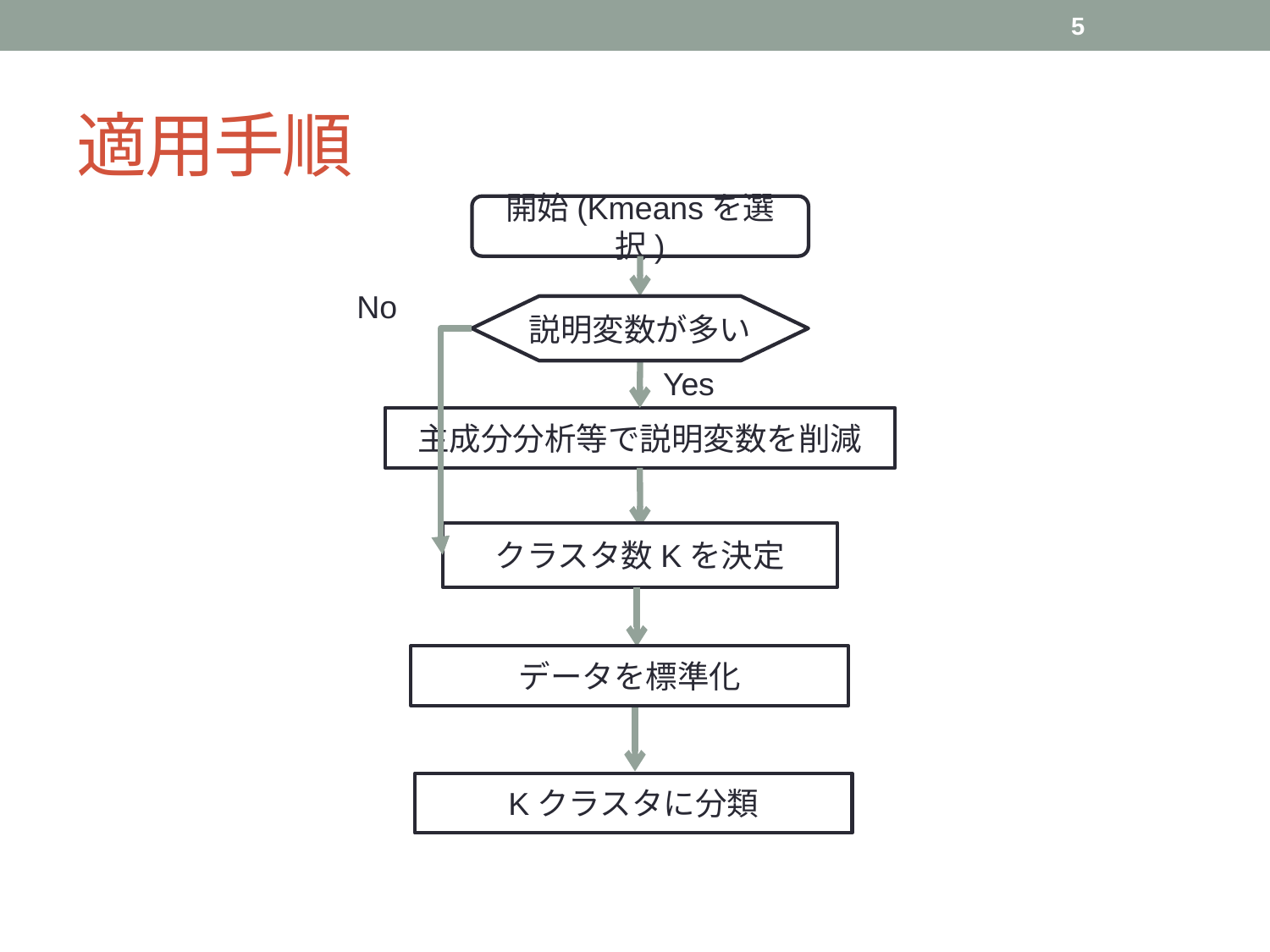

5
# 適用手順
開始(Kmeansを選択)
No
説明変数が多い
Yes
主成分分析等で説明変数を削減
クラスタ数Kを決定
データを標準化
Kクラスタに分類